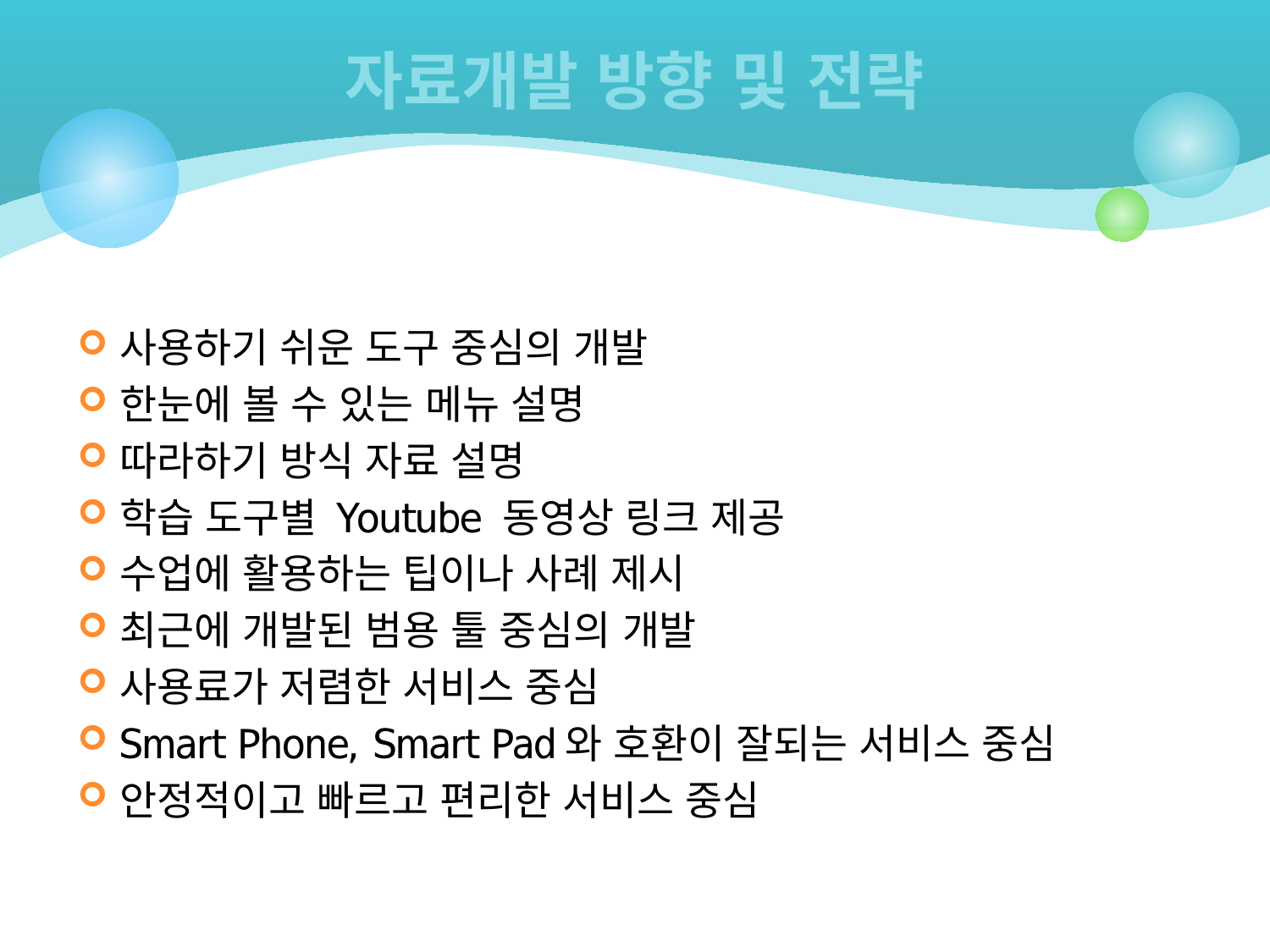

# 자료개발 방향 및 전략
사용하기 쉬운 도구 중심의 개발
한눈에 볼 수 있는 메뉴 설명
따라하기 방식 자료 설명
학습 도구별 Youtube 동영상 링크 제공
수업에 활용하는 팁이나 사례 제시
최근에 개발된 범용 툴 중심의 개발
사용료가 저렴한 서비스 중심
Smart Phone, Smart Pad와 호환이 잘되는 서비스 중심
안정적이고 빠르고 편리한 서비스 중심